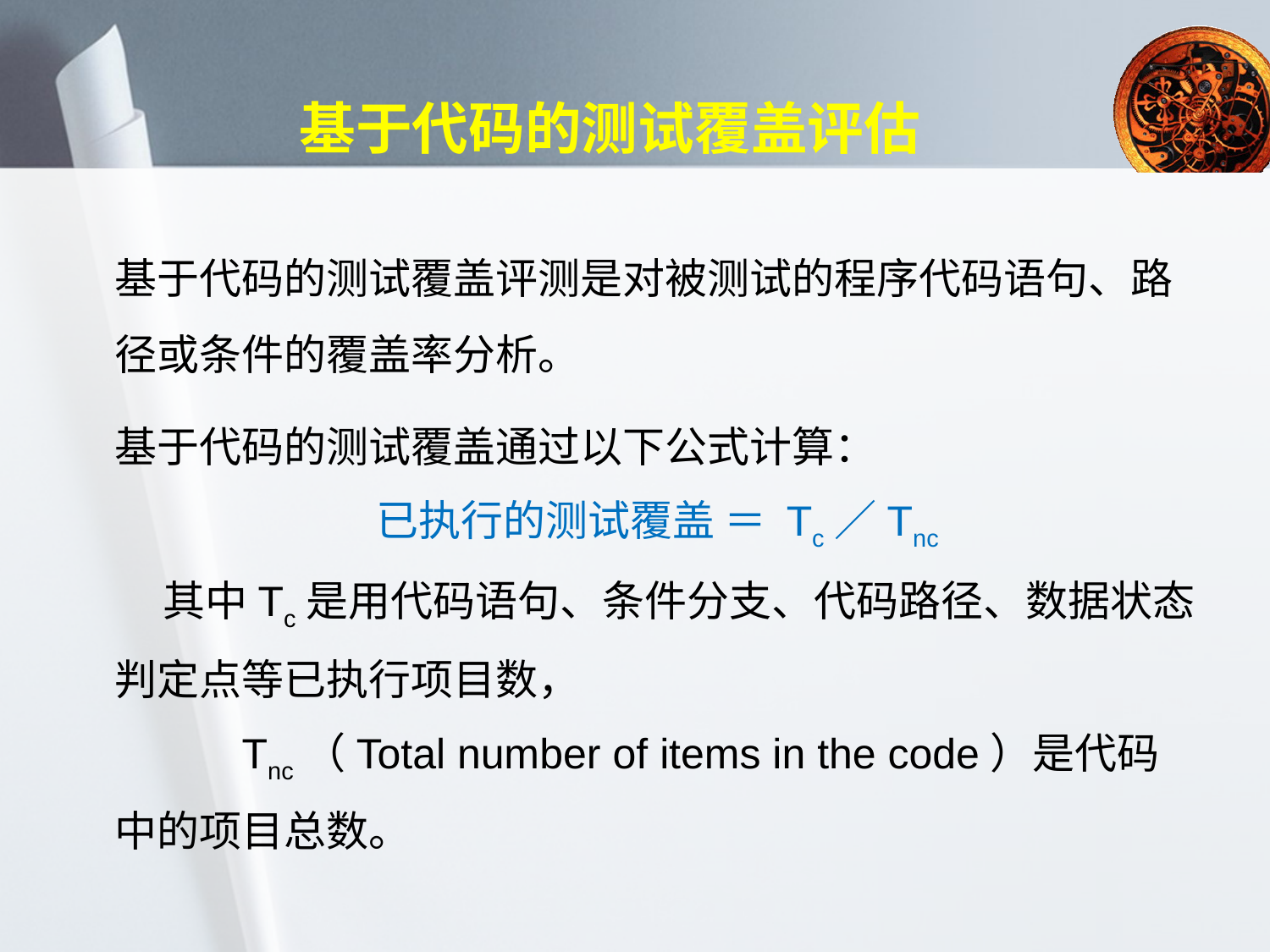

# 基于代码的测试覆盖评估
基于代码的测试覆盖评测是对被测试的程序代码语句、路径或条件的覆盖率分析。
基于代码的测试覆盖通过以下公式计算：
已执行的测试覆盖 ＝ Tc／Tnc
    其中Tc是用代码语句、条件分支、代码路径、数据状态判定点等已执行项目数，
	Tnc（Total number of items in the code）是代码中的项目总数。